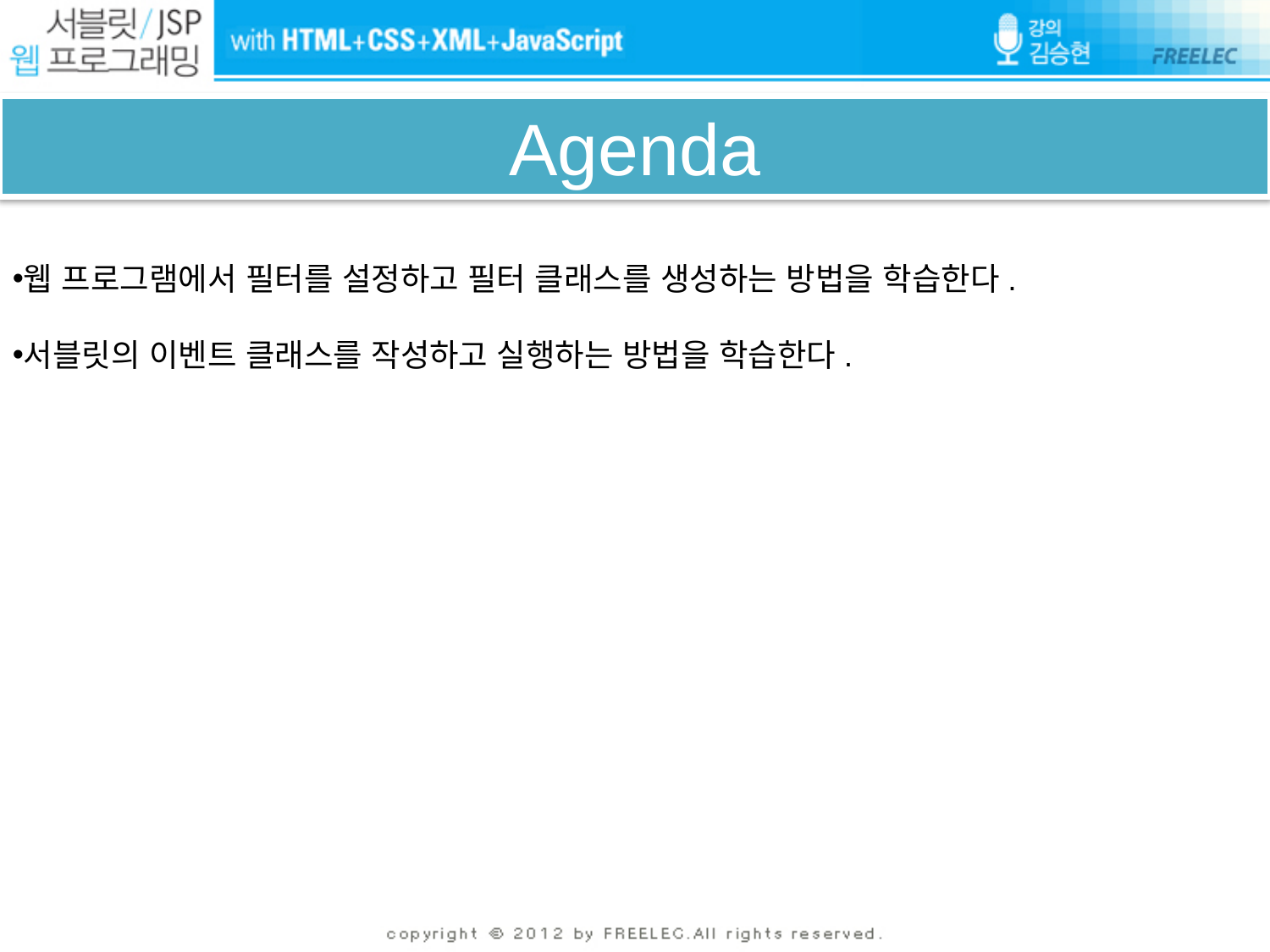

# Agenda
웹 프로그램에서 필터를 설정하고 필터 클래스를 생성하는 방법을 학습한다.

서블릿의 이벤트 클래스를 작성하고 실행하는 방법을 학습한다.